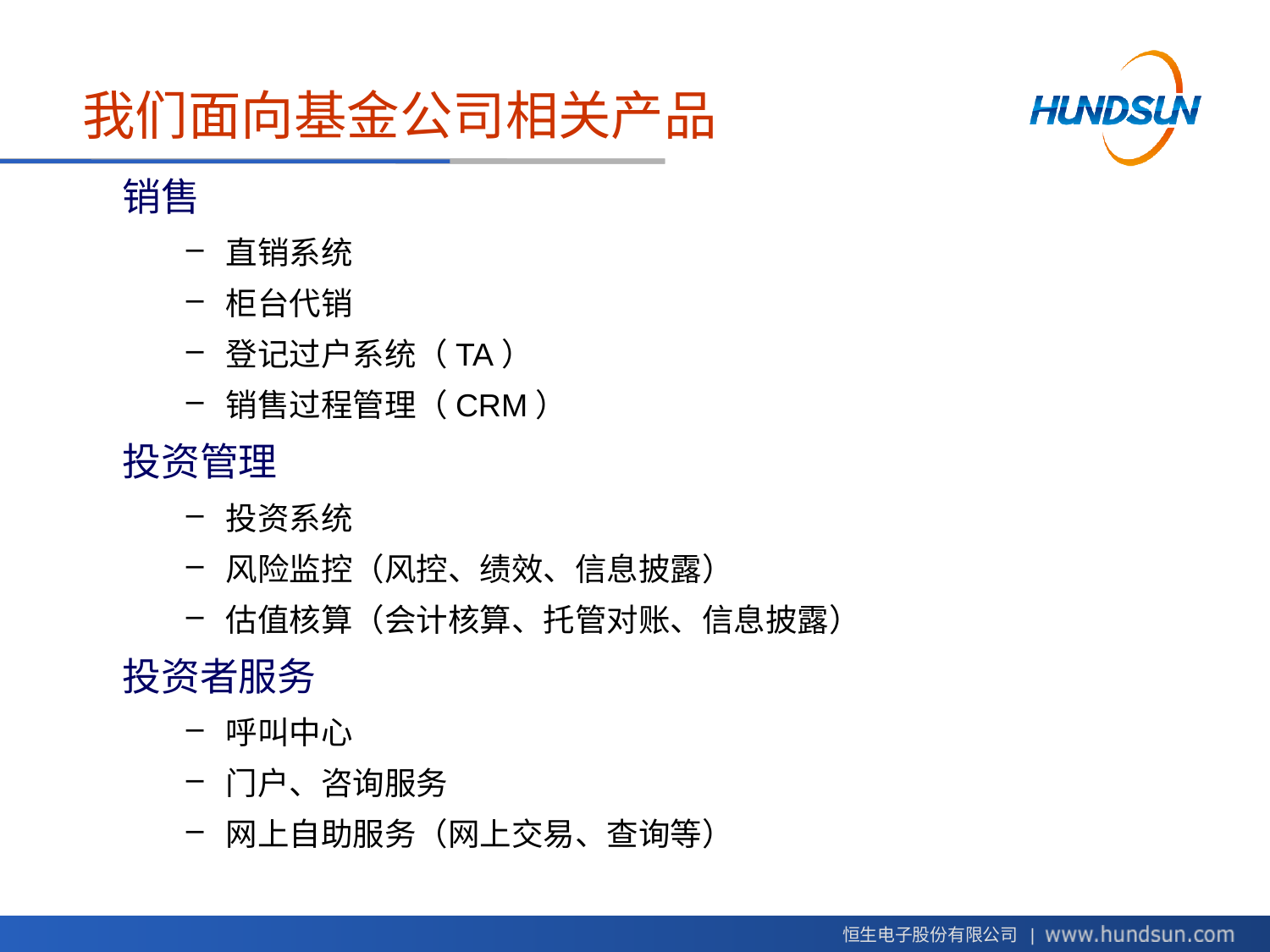

# 我们面向基金公司相关产品
销售
直销系统
柜台代销
登记过户系统（TA）
销售过程管理（CRM）
投资管理
投资系统
风险监控（风控、绩效、信息披露）
估值核算（会计核算、托管对账、信息披露）
投资者服务
呼叫中心
门户、咨询服务
网上自助服务（网上交易、查询等）